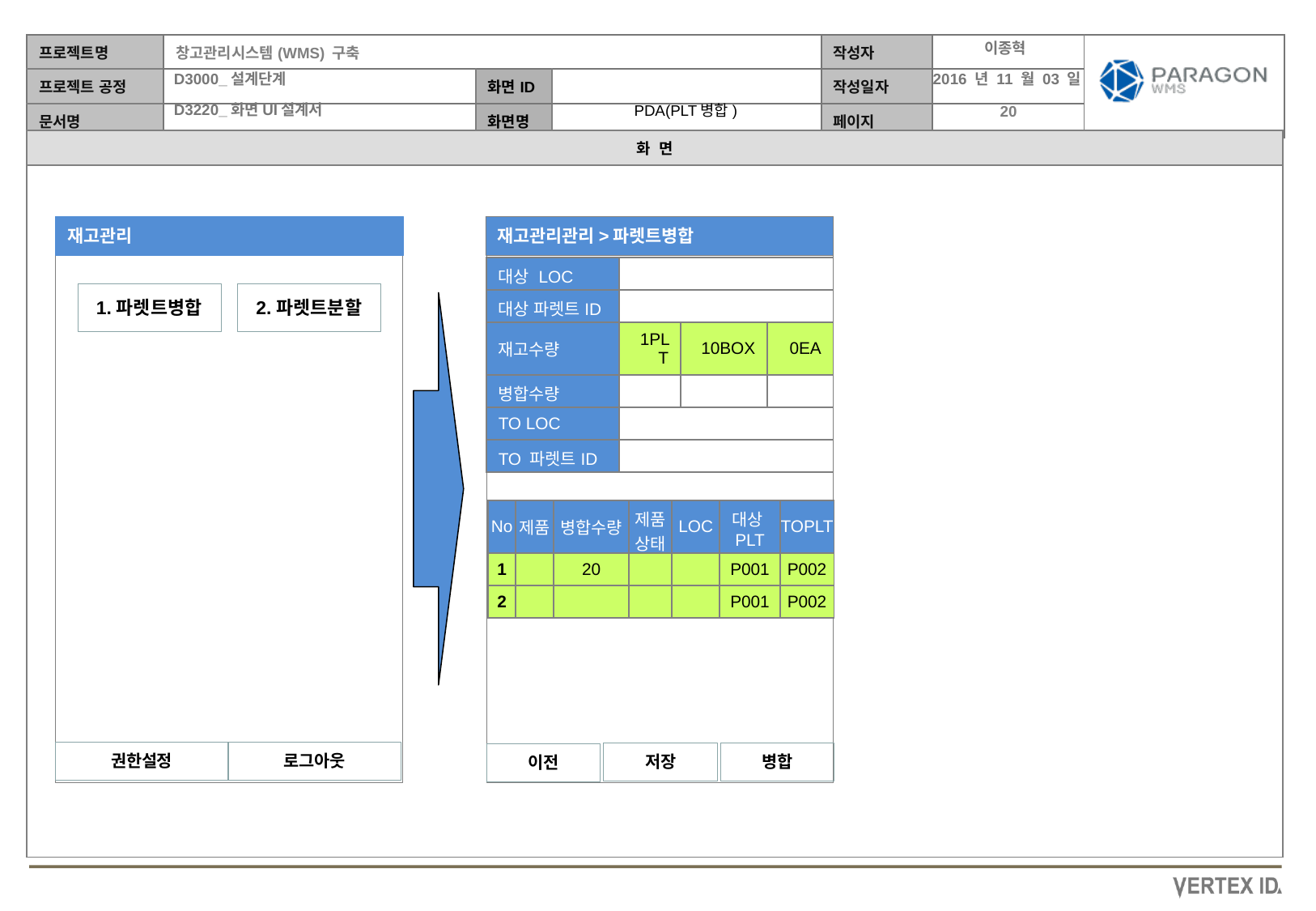

이종혁
2016 년 11 월 03 일
PDA(PLT병합)
재고관리관리>파렛트병합
재고관리

| 대상 LOC |  |  |  |
| --- | --- | --- | --- |
| 대상 파렛트ID |  |  |  |
| 재고수량 | 1PLT | 10BOX | 0EA |
| 병합수량 |  |  |  |
| TO LOC |  |  |  |
| TO 파렛트ID |  |  |  |
1.파렛트병합
2.파렛트분할

| No | 제품 | 병합수량 | 제품상태 | LOC | 대상PLT | TOPLT |
| --- | --- | --- | --- | --- | --- | --- |
| 1 |  | 20 |  |  | P001 | P002 |
| 2 |  |  |  |  | P001 | P002 |
권한설정
로그아웃
병합
이전
저장